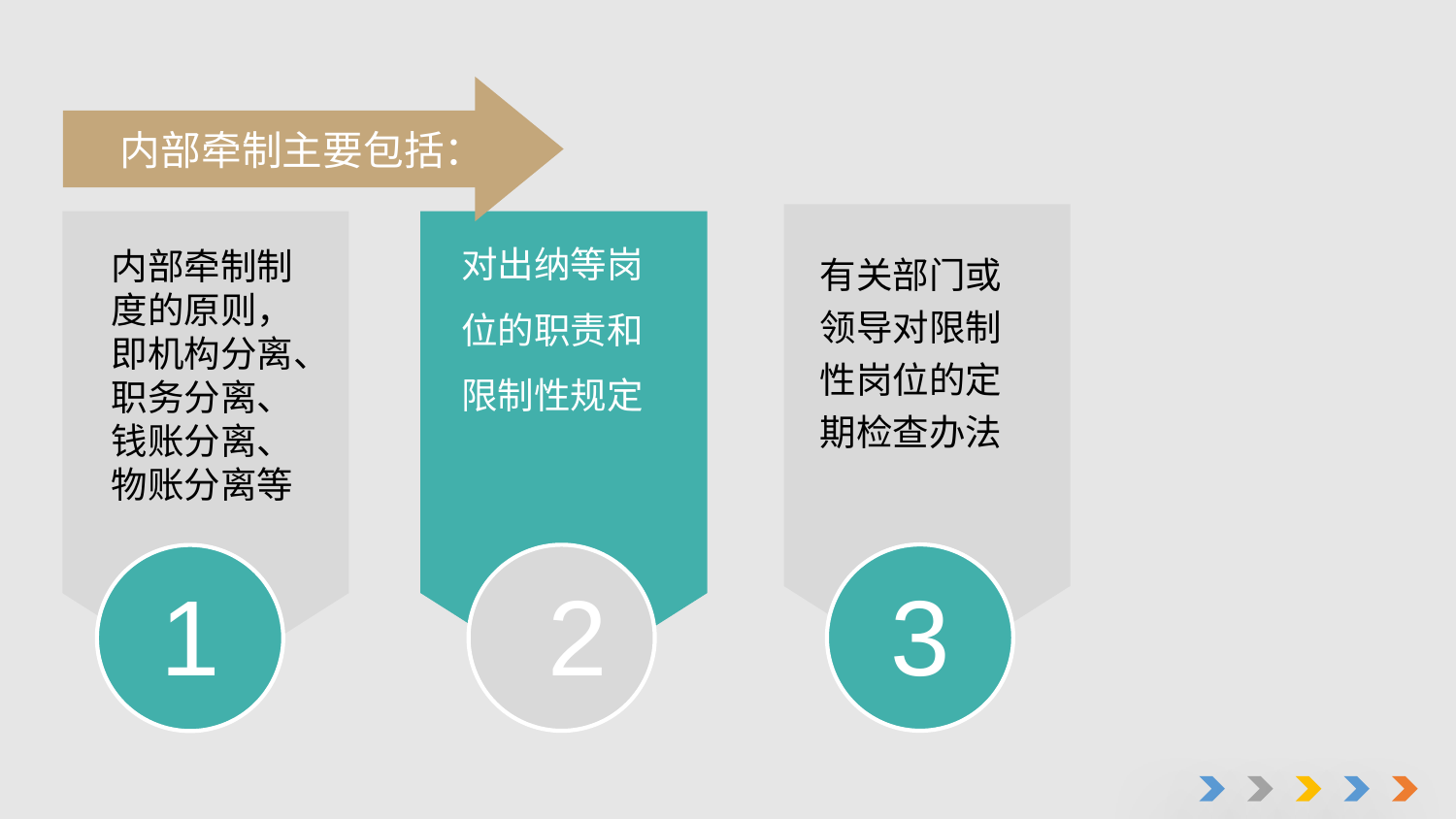

内部牵制主要包括：

有关部门或领导对限制性岗位的定期检查办法

对出纳等岗位的职责和限制性规定

内部牵制制度的原则，即机构分离、职务分离、钱账分离、物账分离等

3

2

1